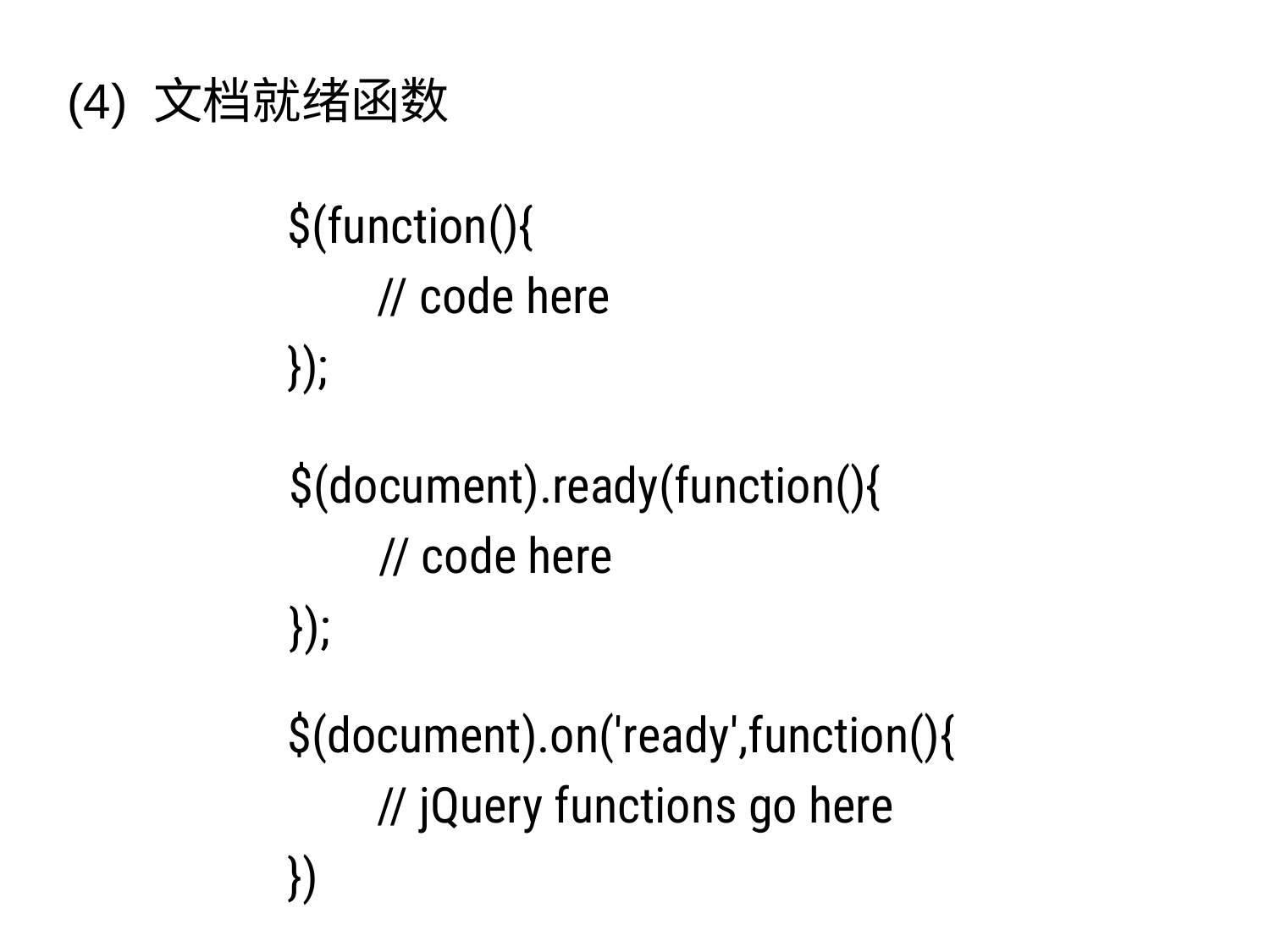

(4) 文档就绪函数
$(function(){
        // code here
});
$(document).ready(function(){
        // code here
});
$(document).on('ready',function(){
        // jQuery functions go here
})